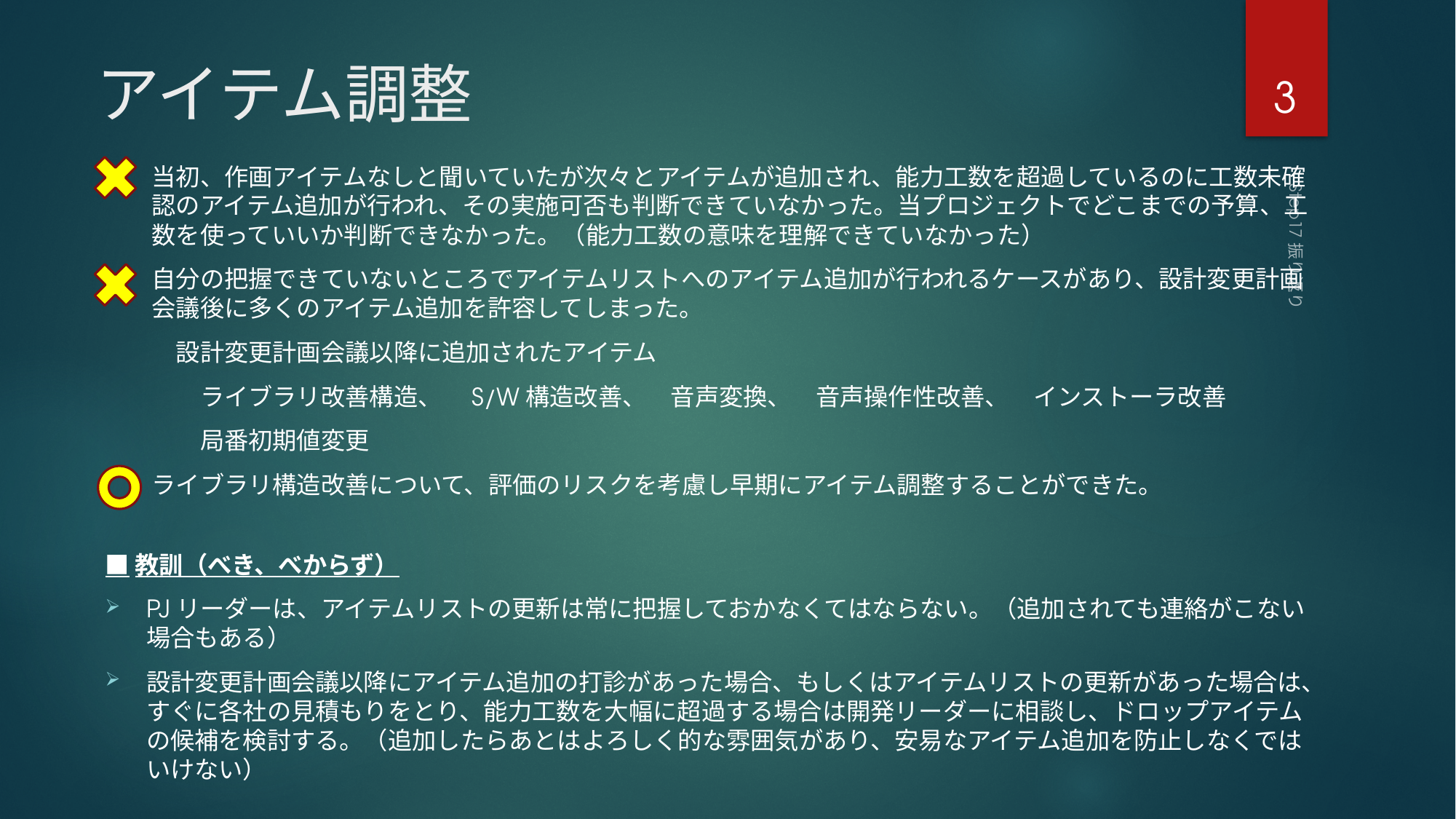

3
# アイテム調整

当初、作画アイテムなしと聞いていたが次々とアイテムが追加され、能力工数を超過しているのに工数未確認のアイテム追加が行われ、その実施可否も判断できていなかった。当プロジェクトでどこまでの予算、工数を使っていいか判断できなかった。（能力工数の意味を理解できていなかった）
自分の把握できていないところでアイテムリストへのアイテム追加が行われるケースがあり、設計変更計画会議後に多くのアイテム追加を許容してしまった。
　設計変更計画会議以降に追加されたアイテム
　　ライブラリ改善構造、　S/W構造改善、　音声変換、　音声操作性改善、　インストーラ改善
　　局番初期値変更
ライブラリ構造改善について、評価のリスクを考慮し早期にアイテム調整することができた。

Step17振り返り

■教訓（べき、べからず）
PJリーダーは、アイテムリストの更新は常に把握しておかなくてはならない。（追加されても連絡がこない場合もある）
設計変更計画会議以降にアイテム追加の打診があった場合、もしくはアイテムリストの更新があった場合は、すぐに各社の見積もりをとり、能力工数を大幅に超過する場合は開発リーダーに相談し、ドロップアイテムの候補を検討する。（追加したらあとはよろしく的な雰囲気があり、安易なアイテム追加を防止しなくではいけない）